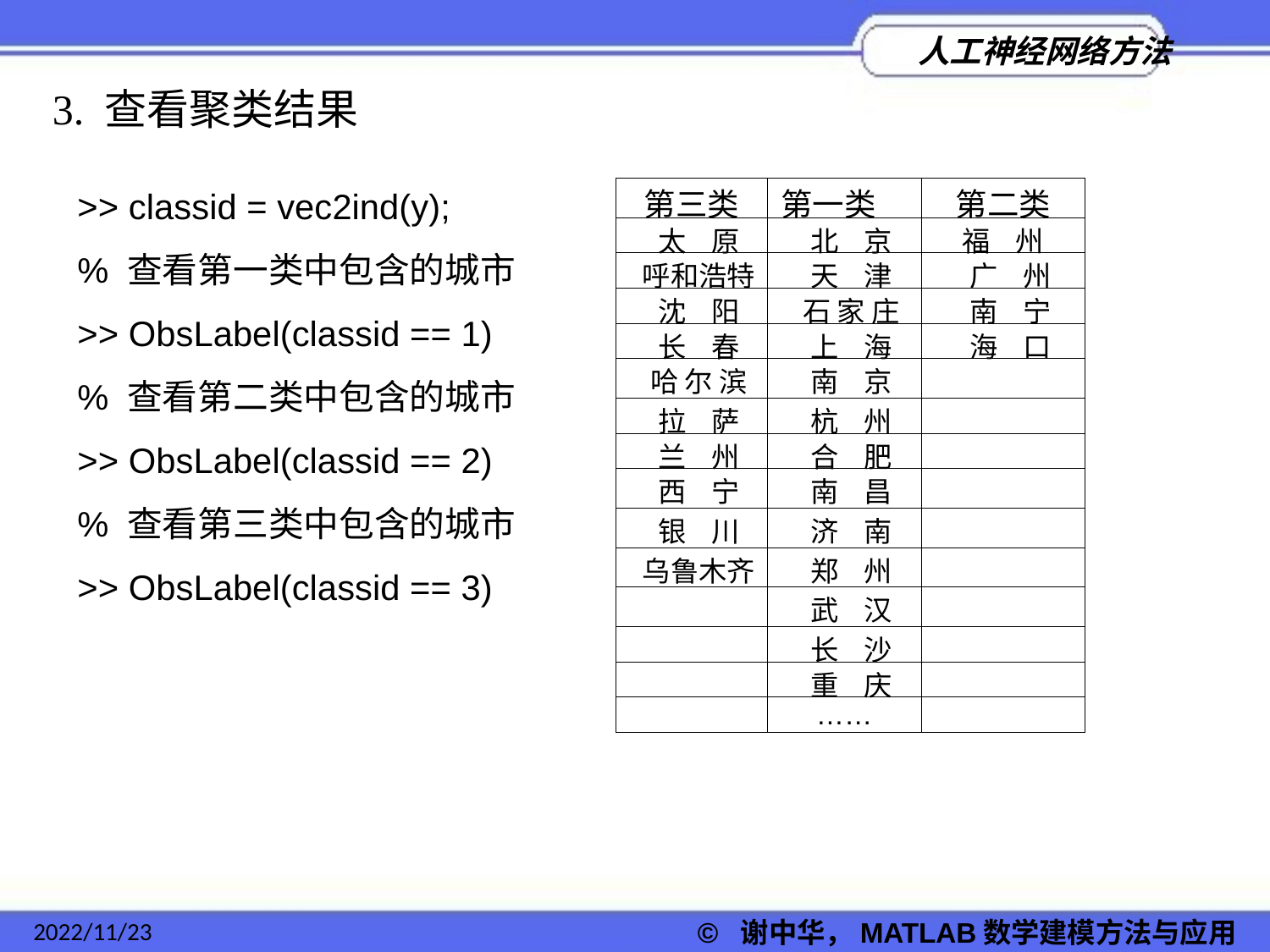

3. 查看聚类结果
>> classid = vec2ind(y);
% 查看第一类中包含的城市
>> ObsLabel(classid == 1)
% 查看第二类中包含的城市
>> ObsLabel(classid == 2)
% 查看第三类中包含的城市
>> ObsLabel(classid == 3)
| 第三类 | 第一类 | 第二类 |
| --- | --- | --- |
| 太 原 | 北 京 | 福 州 |
| 呼和浩特 | 天 津 | 广 州 |
| 沈 阳 | 石 家 庄 | 南 宁 |
| 长 春 | 上 海 | 海 口 |
| 哈 尔 滨 | 南 京 |  |
| 拉 萨 | 杭 州 |  |
| 兰 州 | 合 肥 |  |
| 西 宁 | 南 昌 |  |
| 银 川 | 济 南 |  |
| 乌鲁木齐 | 郑 州 |  |
|  | 武 汉 |  |
|  | 长 沙 |  |
|  | 重 庆 |  |
|  | …… |  |

2022/11/23
©  谢中华，MATLAB数学建模方法与应用